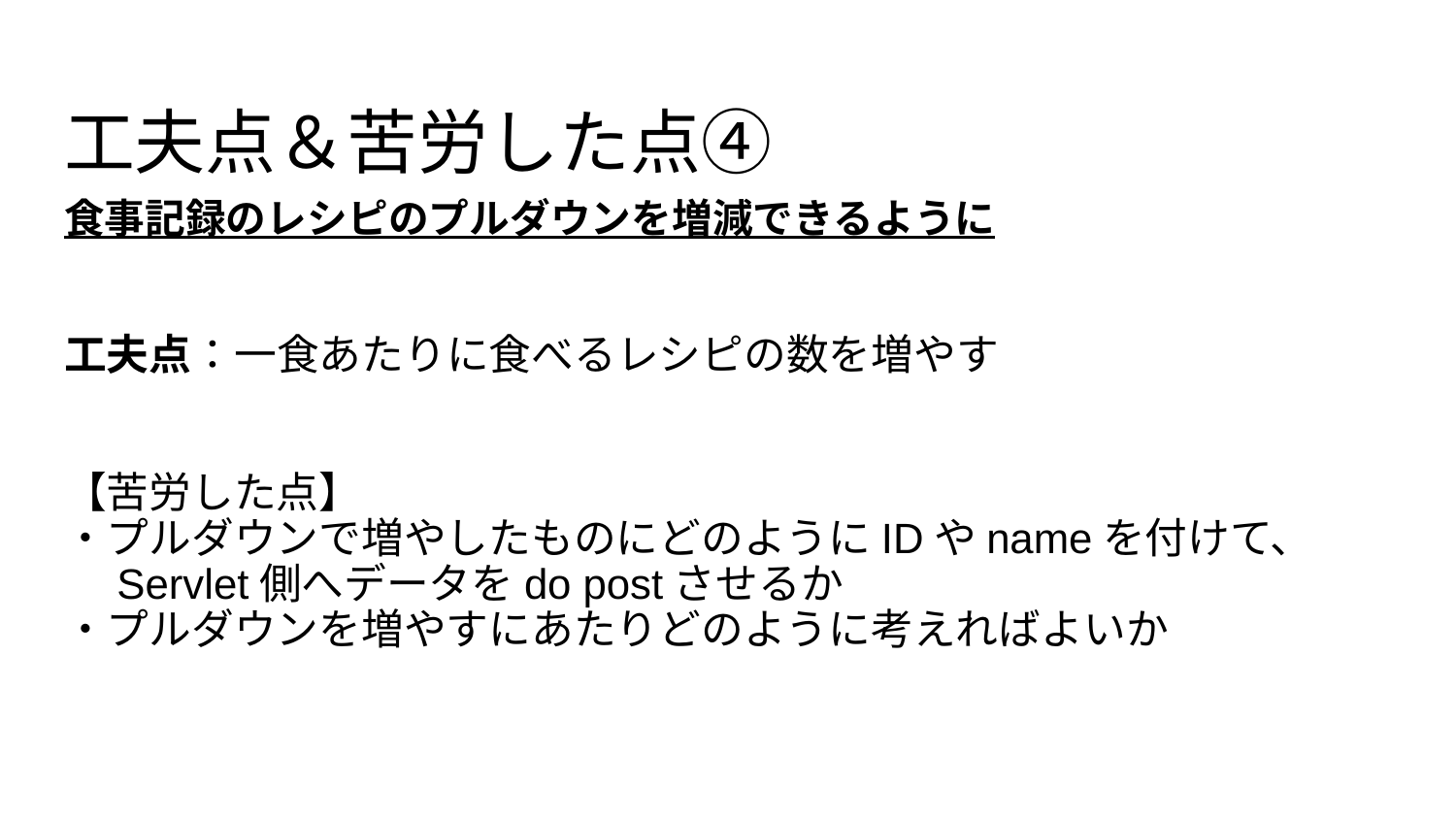

# 工夫点＆苦労した点④

食事記録のレシピのプルダウンを増減できるように

工夫点：一食あたりに食べるレシピの数を増やす

【苦労した点】
・プルダウンで増やしたものにどのようにIDやnameを付けて、
　Servlet側へデータをdo postさせるか
・プルダウンを増やすにあたりどのように考えればよいか